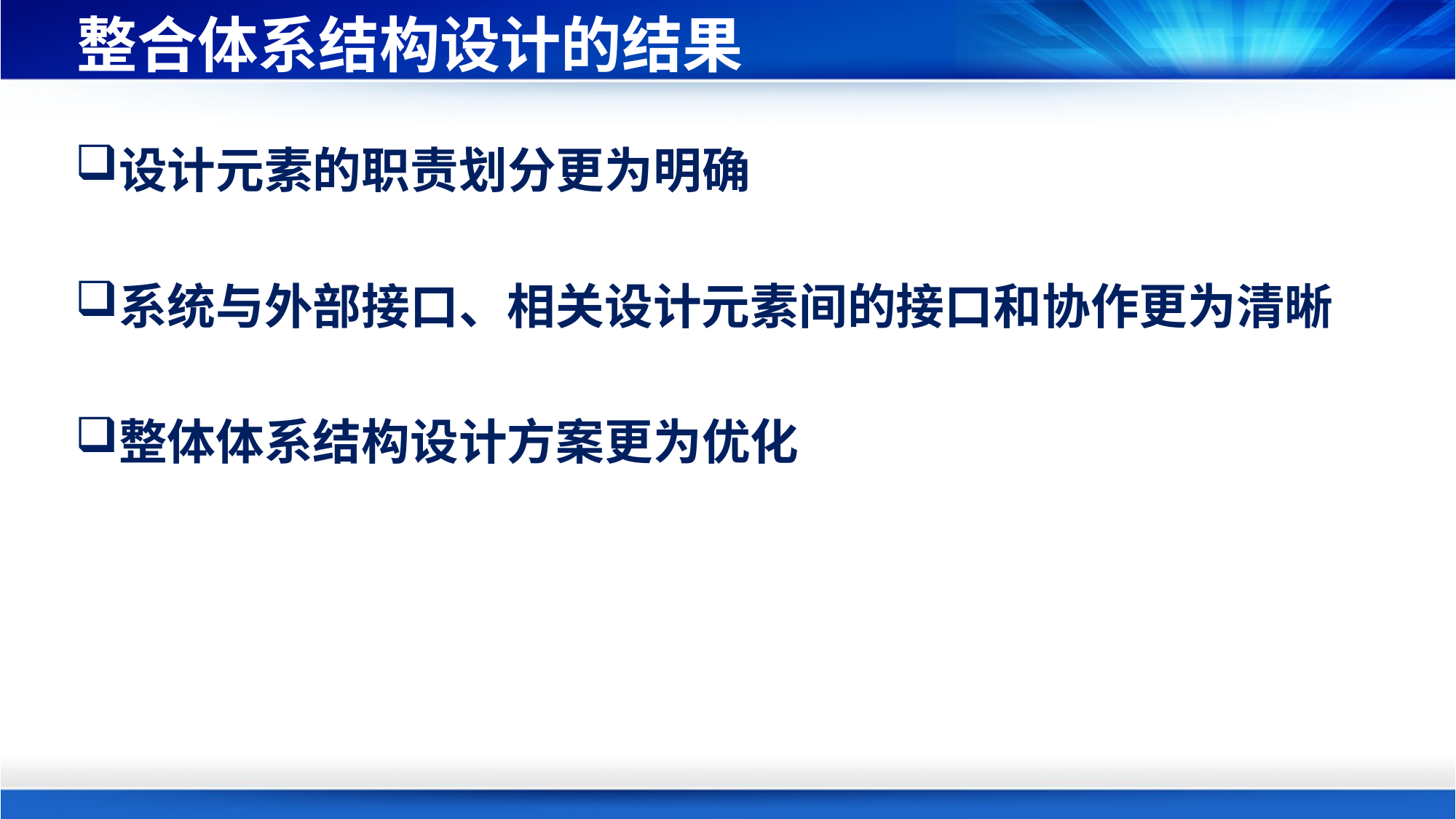

# 整合体系结构设计的结果
设计元素的职责划分更为明确

系统与外部接口、相关设计元素间的接口和协作更为清晰

整体体系结构设计方案更为优化